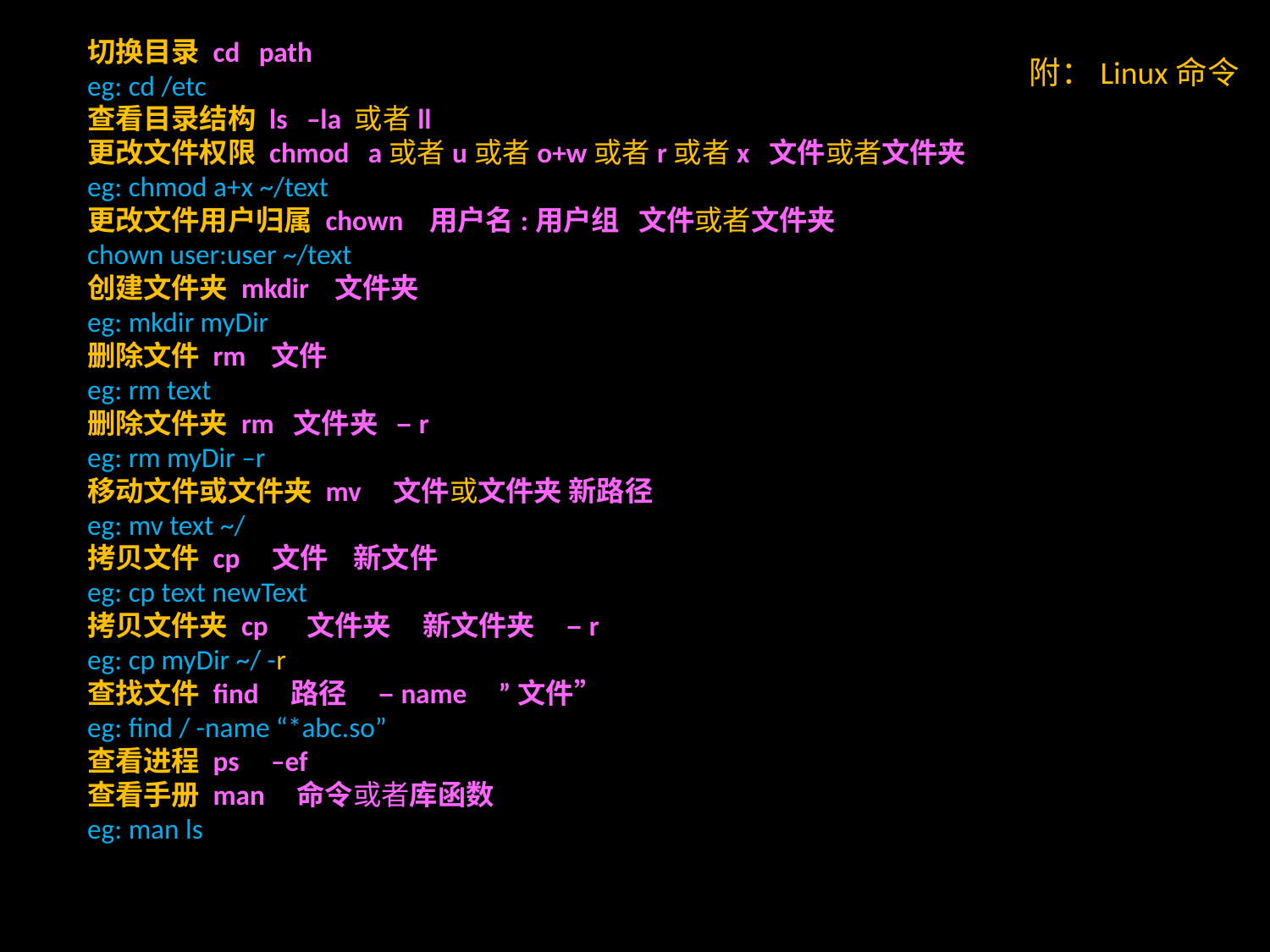

切换目录 cd   path
eg: cd /etc
查看目录结构 ls   –la 或者ll
更改文件权限 chmod   a或者u或者o+w或者r或者x  文件或者文件夹
eg: chmod a+x ~/text
更改文件用户归属 chown   用户名:用户组   文件或者文件夹
chown user:user ~/text
创建文件夹 mkdir   文件夹
eg: mkdir myDir
删除文件 rm   文件
eg: rm text
删除文件夹 rm  文件夹   –r
eg: rm myDir –r
移动文件或文件夹 mv    文件或文件夹 新路径
eg: mv text ~/
拷贝文件 cp    文件    新文件
eg: cp text newText
拷贝文件夹 cp     文件夹     新文件夹     –r
eg: cp myDir ~/ -r
查找文件 find    路径     –name     ”文件”
eg: find / -name “*abc.so”
查看进程 ps     –ef
查看手册 man    命令或者库函数
eg: man ls

附：Linux命令